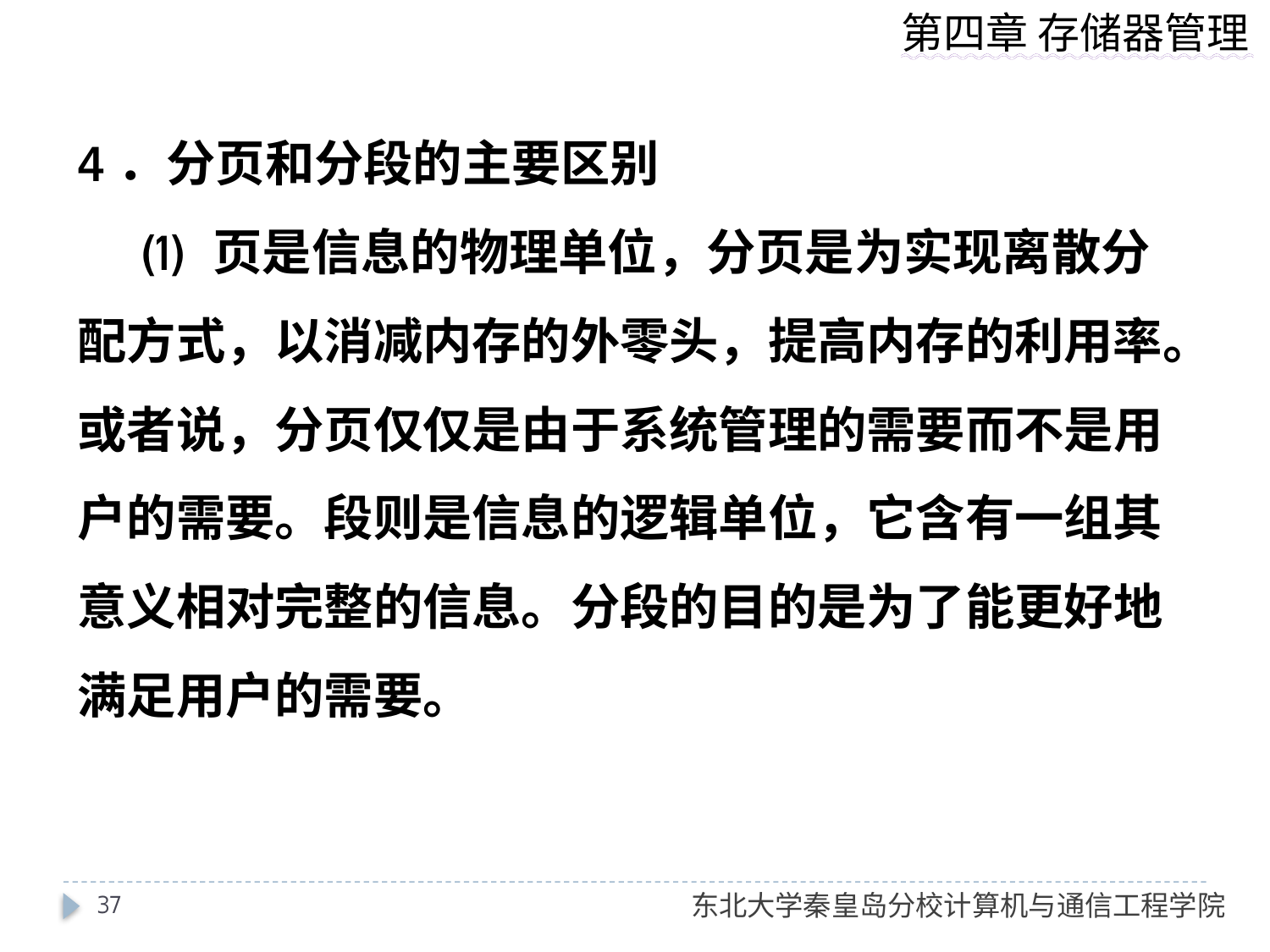

4．分页和分段的主要区别
    (1) 页是信息的物理单位，分页是为实现离散分配方式，以消减内存的外零头，提高内存的利用率。或者说，分页仅仅是由于系统管理的需要而不是用户的需要。段则是信息的逻辑单位，它含有一组其意义相对完整的信息。分段的目的是为了能更好地满足用户的需要。
37